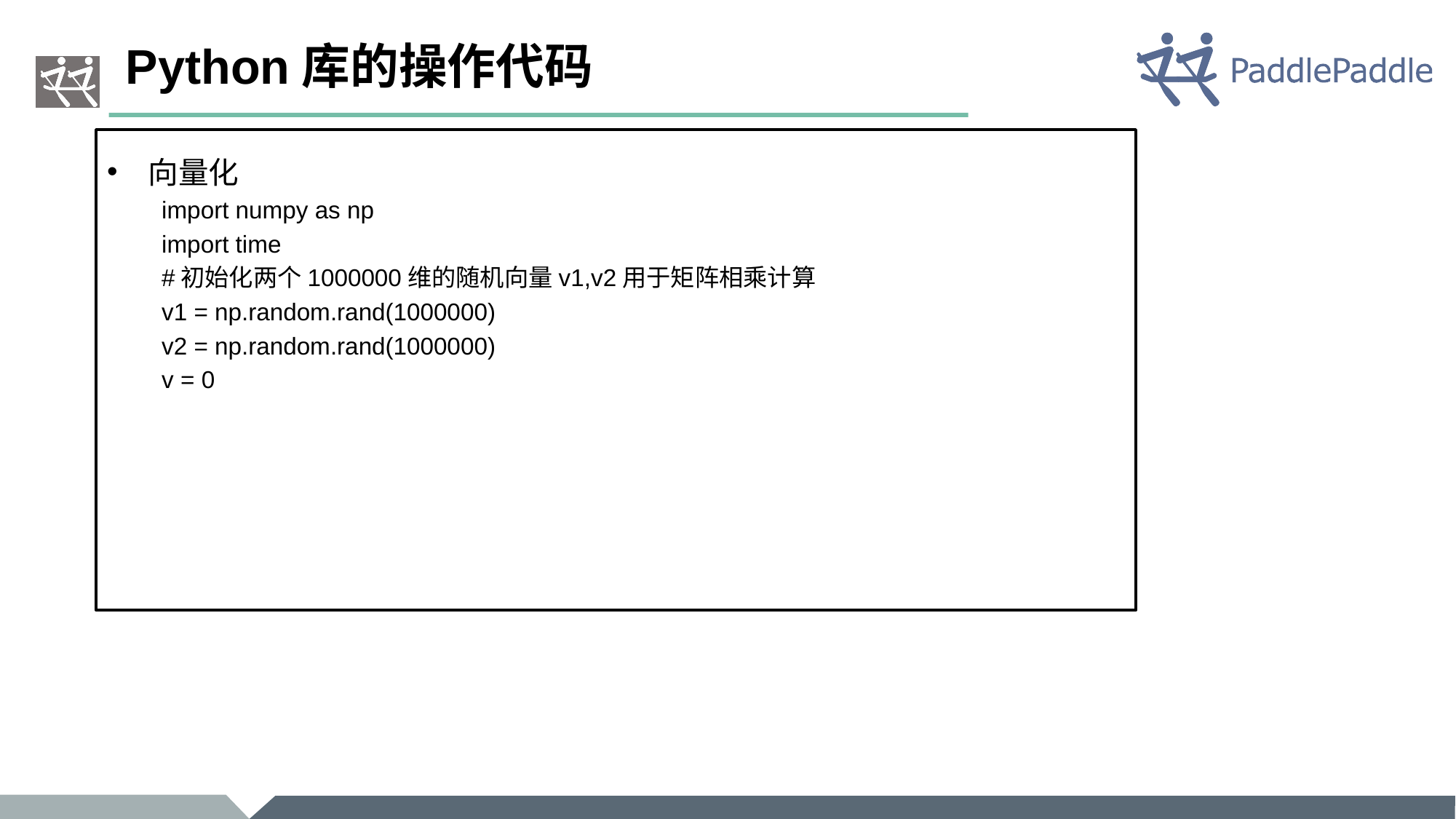

# Python库的操作代码
向量化
import numpy as np
import time
#初始化两个1000000维的随机向量v1,v2用于矩阵相乘计算
v1 = np.random.rand(1000000)
v2 = np.random.rand(1000000)
v = 0